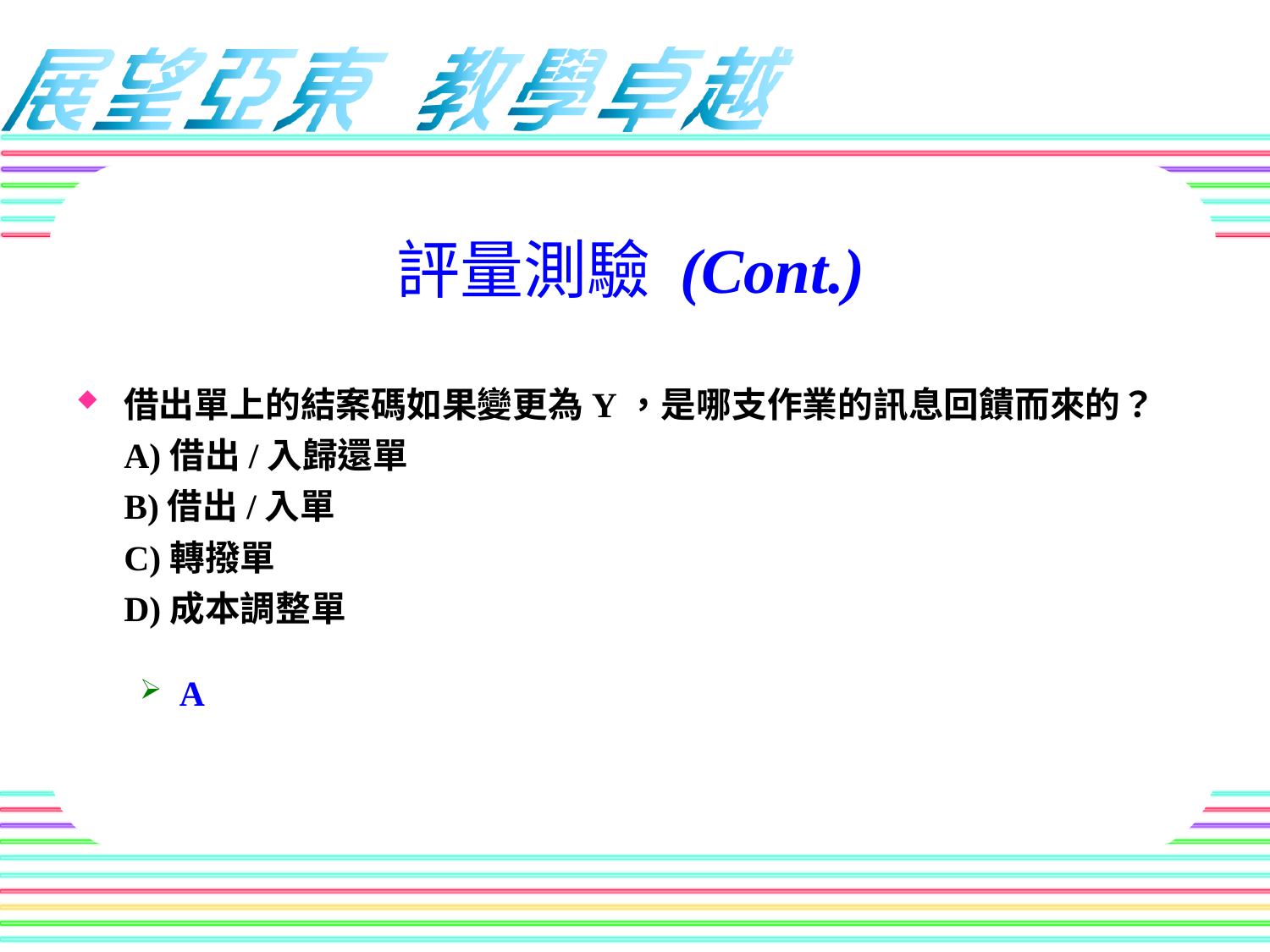

評量測驗 (Cont.)
借出單上的結案碼如果變更為Y，是哪支作業的訊息回饋而來的？
A)借出/入歸還單
B)借出/入單
C)轉撥單
D)成本調整單
A